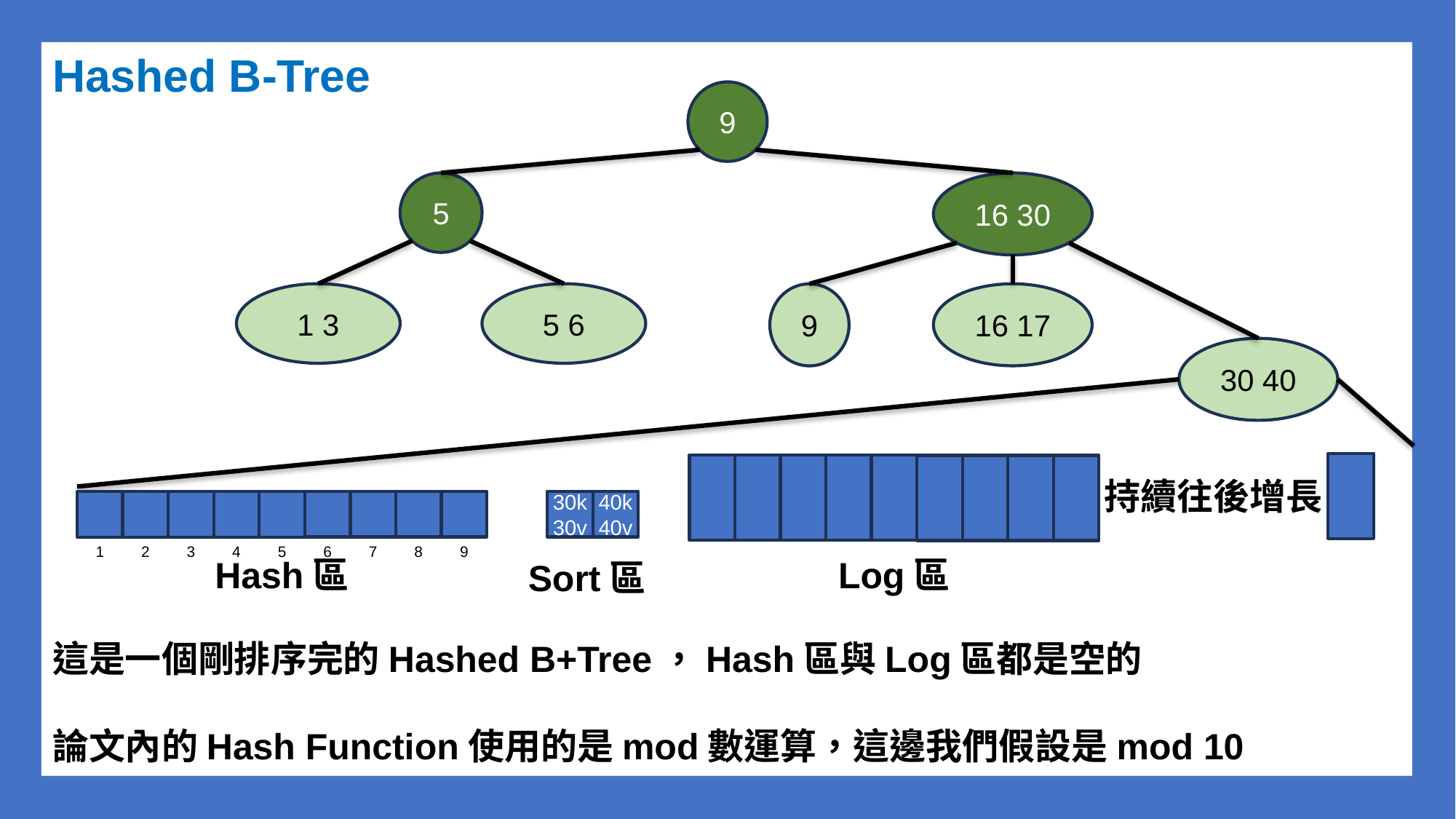

Hashed B-Tree
9
5
16 30
5 6
1 3
16 17
9
30 40

持續往後增長

30k
30v
40k
40v

6
7
8
9
1
2
3
4
5
Hash區
Log區
Sort區
這是一個剛排序完的Hashed B+Tree，Hash區與Log區都是空的

論文內的Hash Function使用的是mod數運算，這邊我們假設是mod 10